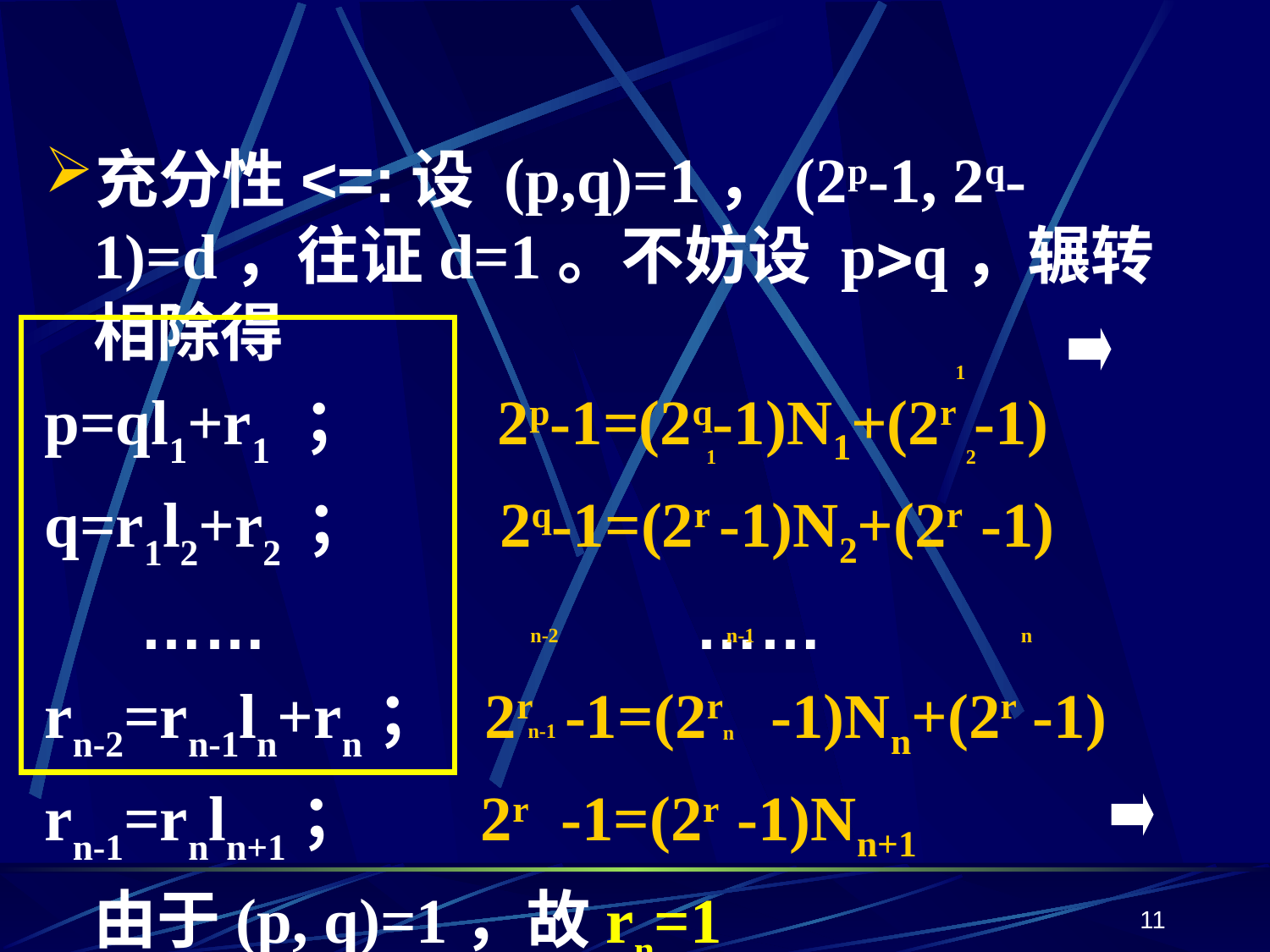

充分性<=:设 (p,q)=1，(2p-1, 2q-1)=d，往证d=1。不妨设 p>q，辗转相除得
p=ql1+r1  ；        2p-1=(2q-1)N1+(2r  -1)
q=r1l2+r2 ；        2q-1=(2r -1)N2+(2r  -1)
      ……                           ……
rn-2=rn-1ln+rn；  2r  -1=(2r   -1)Nn+(2r -1)
rn-1=rnln+1；       2r  -1=(2r  -1)Nn+1
	由于(p, q)=1，故rn=1

1
1
2
n-2
n
n-1
n-1
n

11